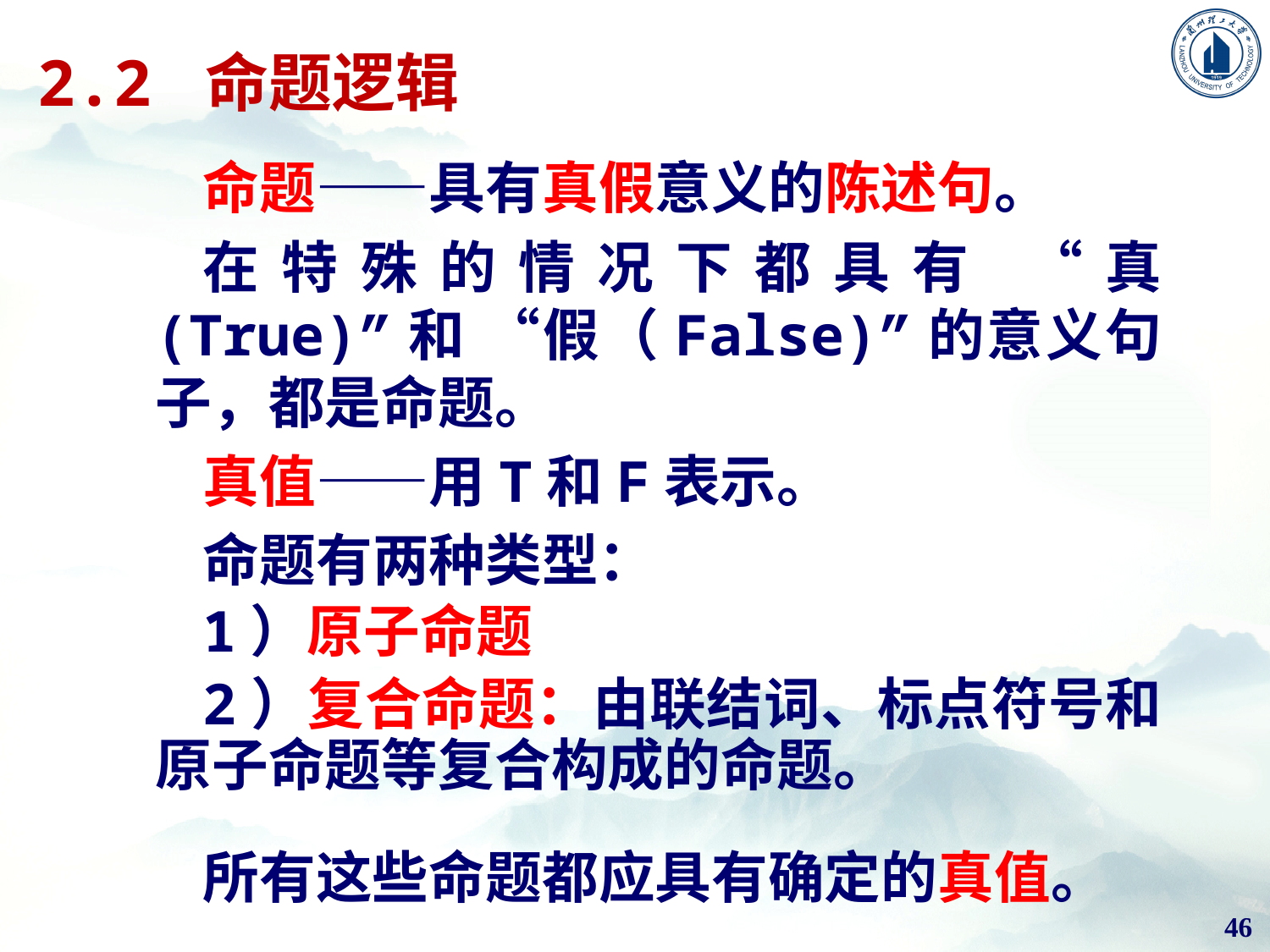

# 2.2 命题逻辑
命题——具有真假意义的陈述句。
在特殊的情况下都具有 “真 (True)”和 “假（False)”的意义句子，都是命题。
真值——用T和F表示。
命题有两种类型：
1）原子命题
2）复合命题：由联结词、标点符号和原子命题等复合构成的命题。

所有这些命题都应具有确定的真值。

46